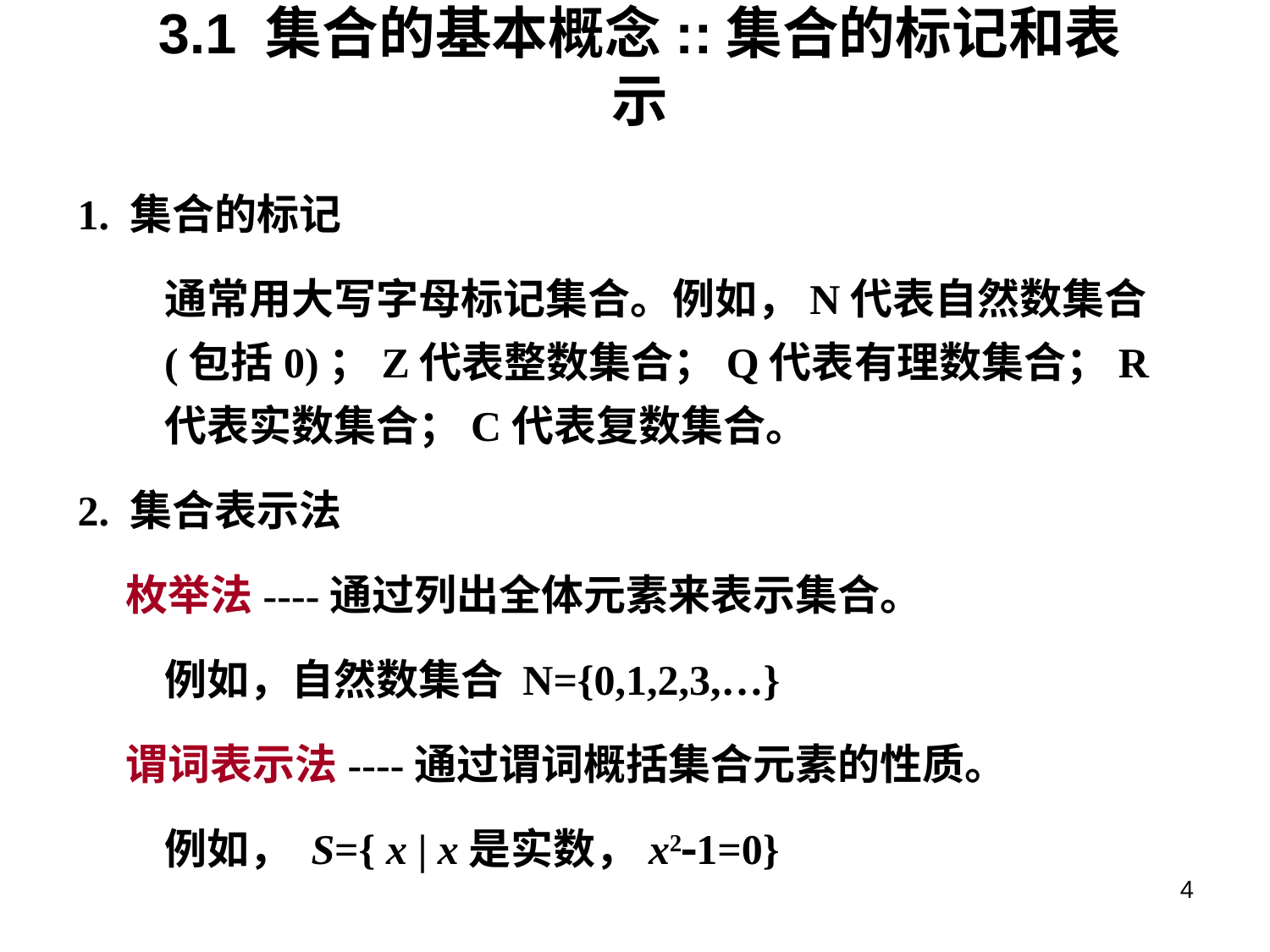

# 3.1 集合的基本概念::集合的标记和表示
1. 集合的标记
	通常用大写字母标记集合。例如，N代表自然数集合(包括0)；Z代表整数集合；Q代表有理数集合；R代表实数集合；C代表复数集合。
2. 集合表示法
    枚举法----通过列出全体元素来表示集合。
	例如，自然数集合 N={0,1,2,3,…}
    谓词表示法----通过谓词概括集合元素的性质。
	例如， S={ x | x是实数，x2−1=0}

4